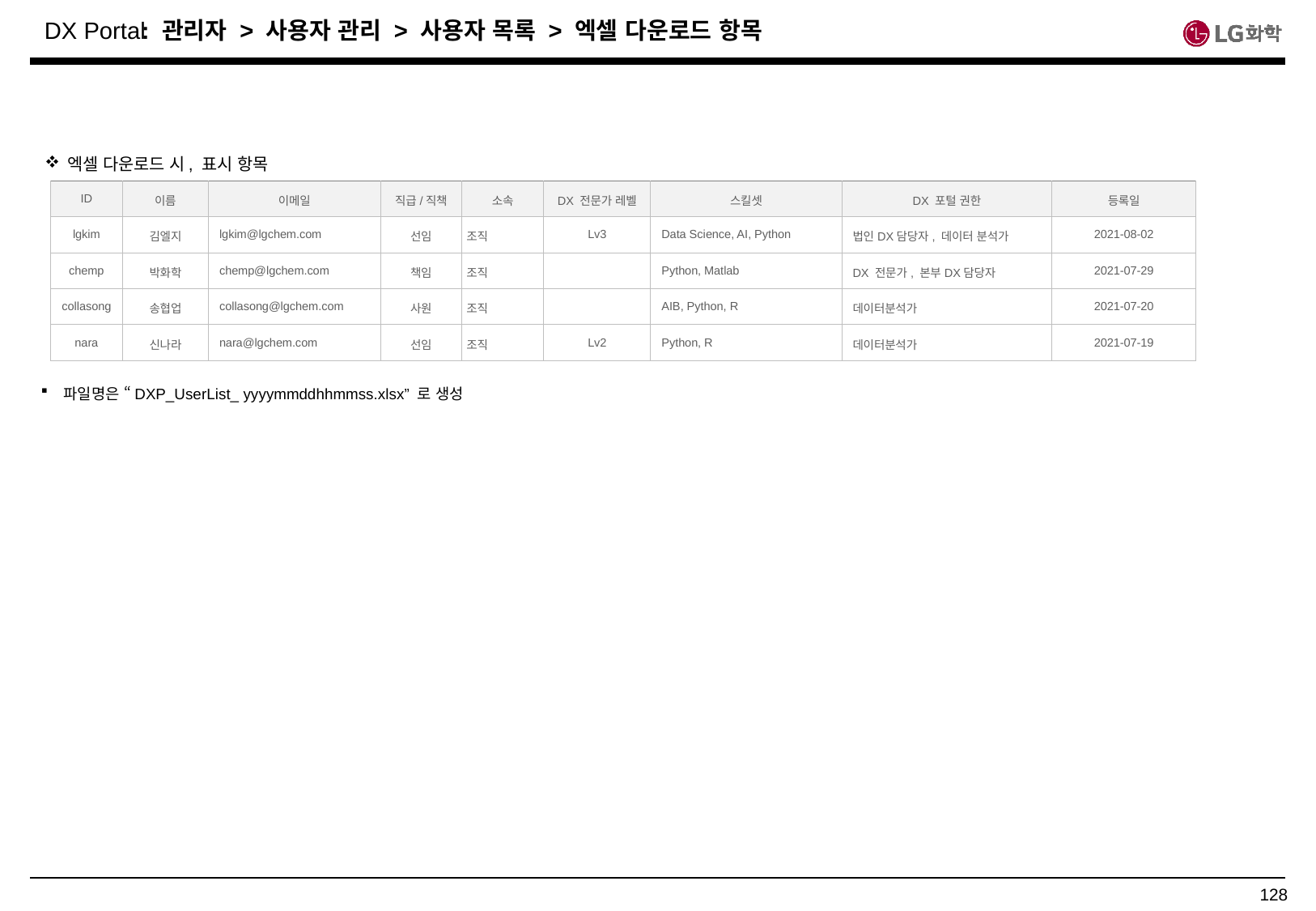

: 관리자 > 사용자 관리 > 사용자 목록 > 엑셀 다운로드 항목
엑셀 다운로드 시, 표시 항목
| ID | 이름 | 이메일 | 직급/직책 | 소속 | DX 전문가 레벨 | 스킬셋 | DX 포털 권한 | 등록일 |
| --- | --- | --- | --- | --- | --- | --- | --- | --- |
| lgkim | 김엘지 | lgkim@lgchem.com | 선임 | 조직 | Lv3 | Data Science, AI, Python | 법인DX담당자, 데이터 분석가 | 2021-08-02 |
| chemp | 박화학 | chemp@lgchem.com | 책임 | 조직 |  | Python, Matlab | DX 전문가, 본부DX담당자 | 2021-07-29 |
| collasong | 송협업 | collasong@lgchem.com | 사원 | 조직 |  | AIB, Python, R | 데이터분석가 | 2021-07-20 |
| nara | 신나라 | nara@lgchem.com | 선임 | 조직 | Lv2 | Python, R | 데이터분석가 | 2021-07-19 |
파일명은 “DXP_UserList_ yyyymmddhhmmss.xlsx” 로 생성